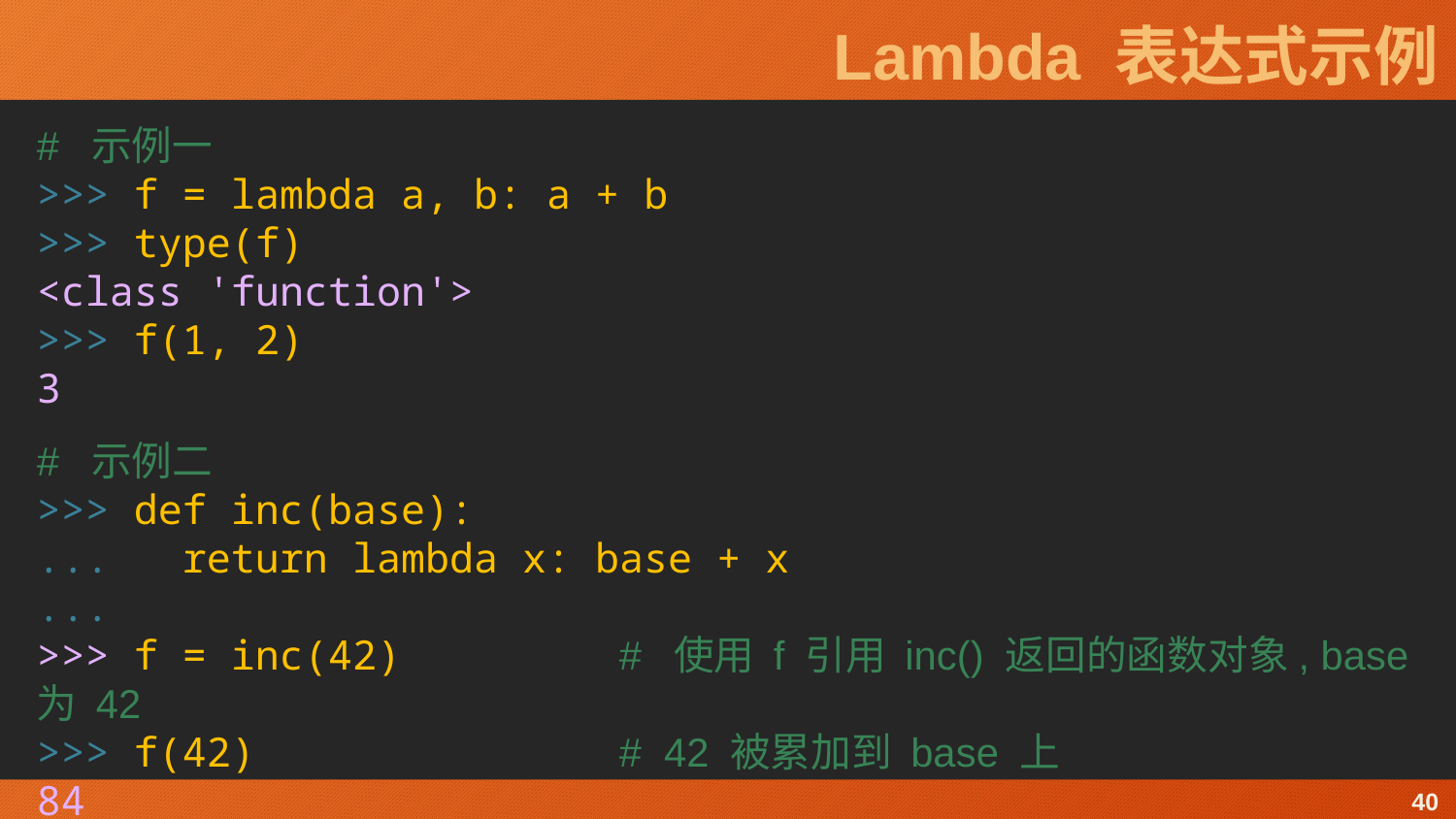

# Lambda 表达式示例
#  示例一
>>> f = lambda a, b: a + b
>>> type(f)
<class 'function'>
>>> f(1, 2)
3
#  示例二
>>> def inc(base):
...   return lambda x: base + x
...
>>> f = inc(42)		#  使用 f 引用 inc() 返回的函数对象, base 为 42
>>> f(42)			#  42 被累加到 base 上
84
40